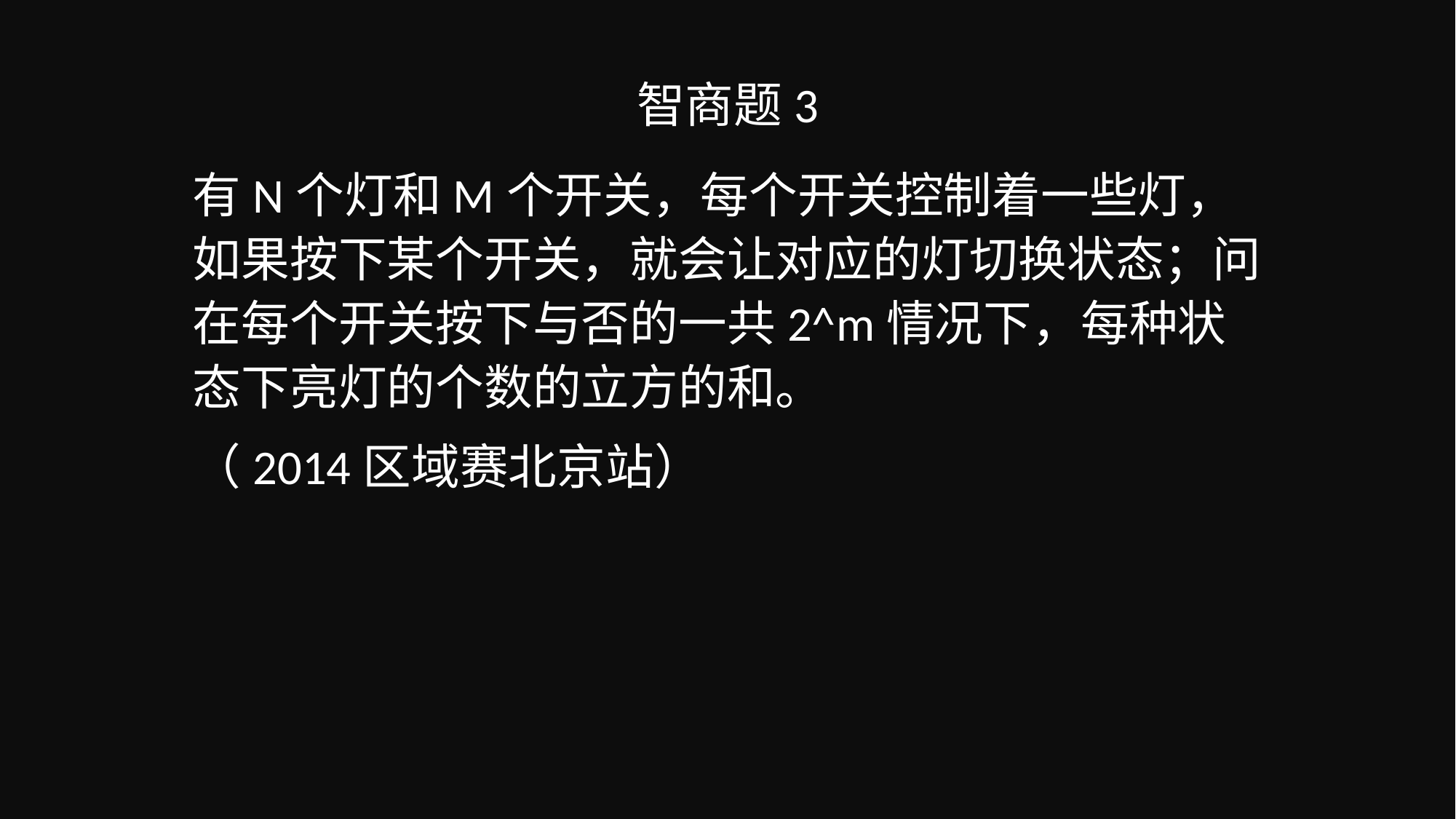

# 智商题3
有N个灯和M个开关，每个开关控制着一些灯，如果按下某个开关，就会让对应的灯切换状态；问在每个开关按下与否的一共2^m情况下，每种状态下亮灯的个数的立方的和。
（2014区域赛北京站）